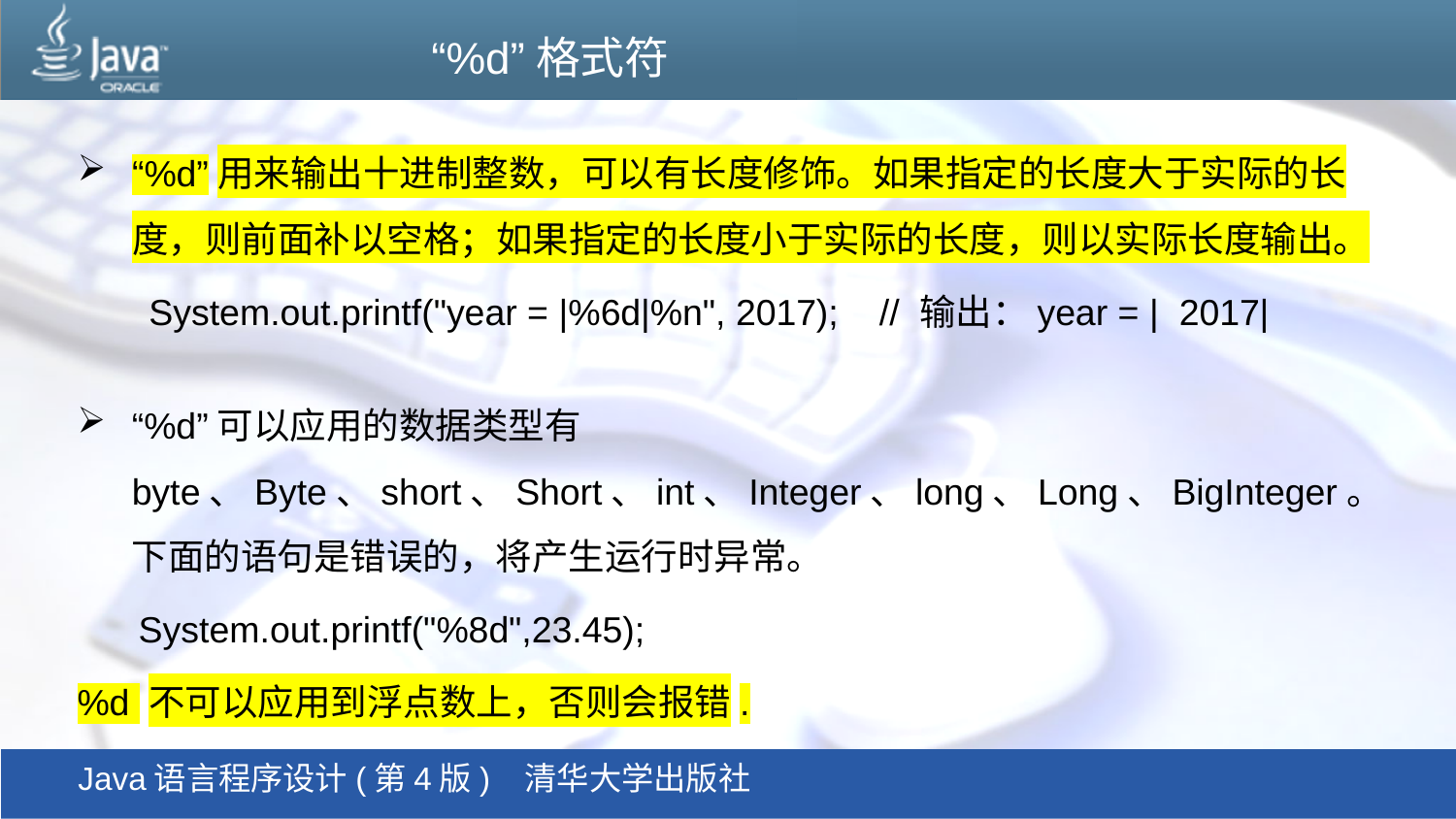

# “%d”格式符
“%d”用来输出十进制整数，可以有长度修饰。如果指定的长度大于实际的长度，则前面补以空格；如果指定的长度小于实际的长度，则以实际长度输出。
       System.out.printf("year = |%6d|%n", 2017);    // 输出：year = |  2017|
“%d”可以应用的数据类型有byte、Byte、short、Short、int、Integer、long、Long、BigInteger。下面的语句是错误的，将产生运行时异常。
      System.out.printf("%8d",23.45);
%d 不可以应用到浮点数上，否则会报错.